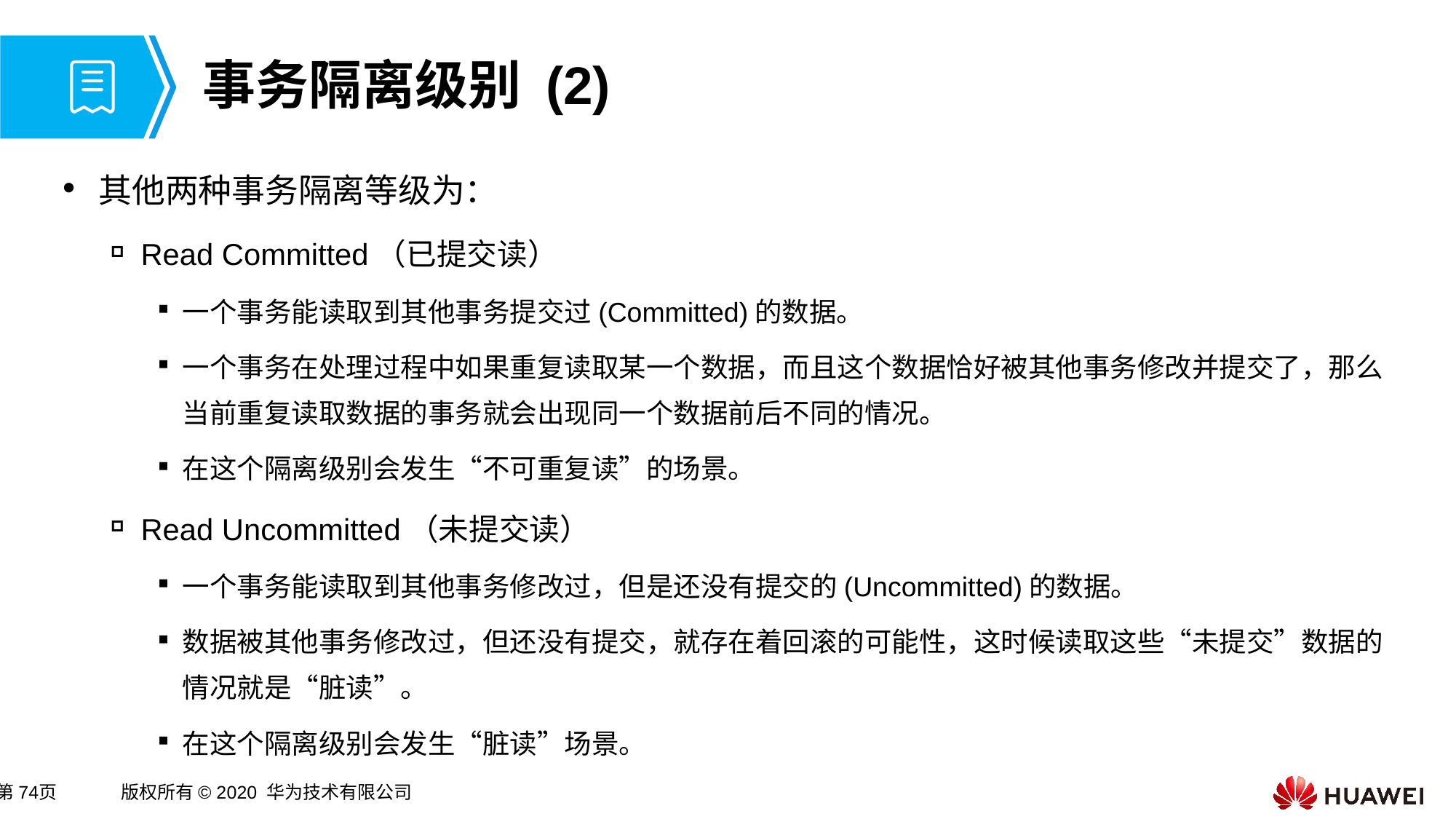

# 事务隔离级别 (2)
其他两种事务隔离等级为：
Read Committed（已提交读）
一个事务能读取到其他事务提交过(Committed)的数据。
一个事务在处理过程中如果重复读取某一个数据，而且这个数据恰好被其他事务修改并提交了，那么当前重复读取数据的事务就会出现同一个数据前后不同的情况。
在这个隔离级别会发生“不可重复读”的场景。
Read Uncommitted（未提交读）
一个事务能读取到其他事务修改过，但是还没有提交的(Uncommitted)的数据。
数据被其他事务修改过，但还没有提交，就存在着回滚的可能性，这时候读取这些“未提交”数据的情况就是“脏读”。
在这个隔离级别会发生“脏读”场景。